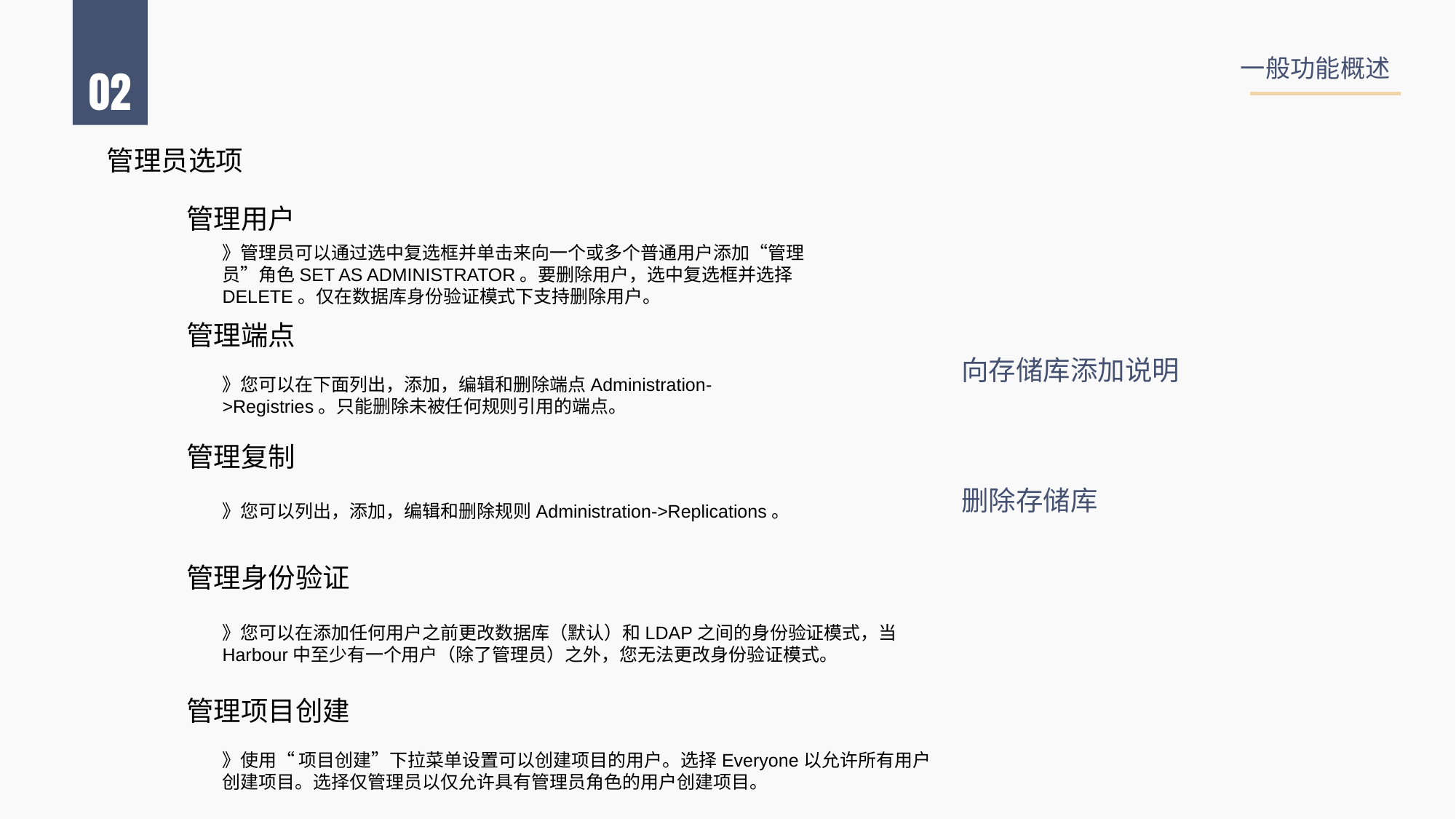

一般功能概述
02
管理员选项
管理用户
》管理员可以通过选中复选框并单击来向一个或多个普通用户添加“管理员”角色SET AS ADMINISTRATOR。要删除用户，选中复选框并选择DELETE。仅在数据库身份验证模式下支持删除用户。
管理端点
向存储库添加说明
》您可以在下面列出，添加，编辑和删除端点Administration->Registries。只能删除未被任何规则引用的端点。
管理复制
删除存储库
》您可以列出，添加，编辑和删除规则Administration->Replications。
管理身份验证
》您可以在添加任何用户之前更改数据库（默认）和LDAP之间的身份验证模式，当Harbour中至少有一个用户（除了管理员）之外，您无法更改身份验证模式。
管理项目创建
》使用“ 项目创建”下拉菜单设置可以创建项目的用户。选择Everyone以允许所有用户创建项目。选择仅管理员以仅允许具有管理员角色的用户创建项目。